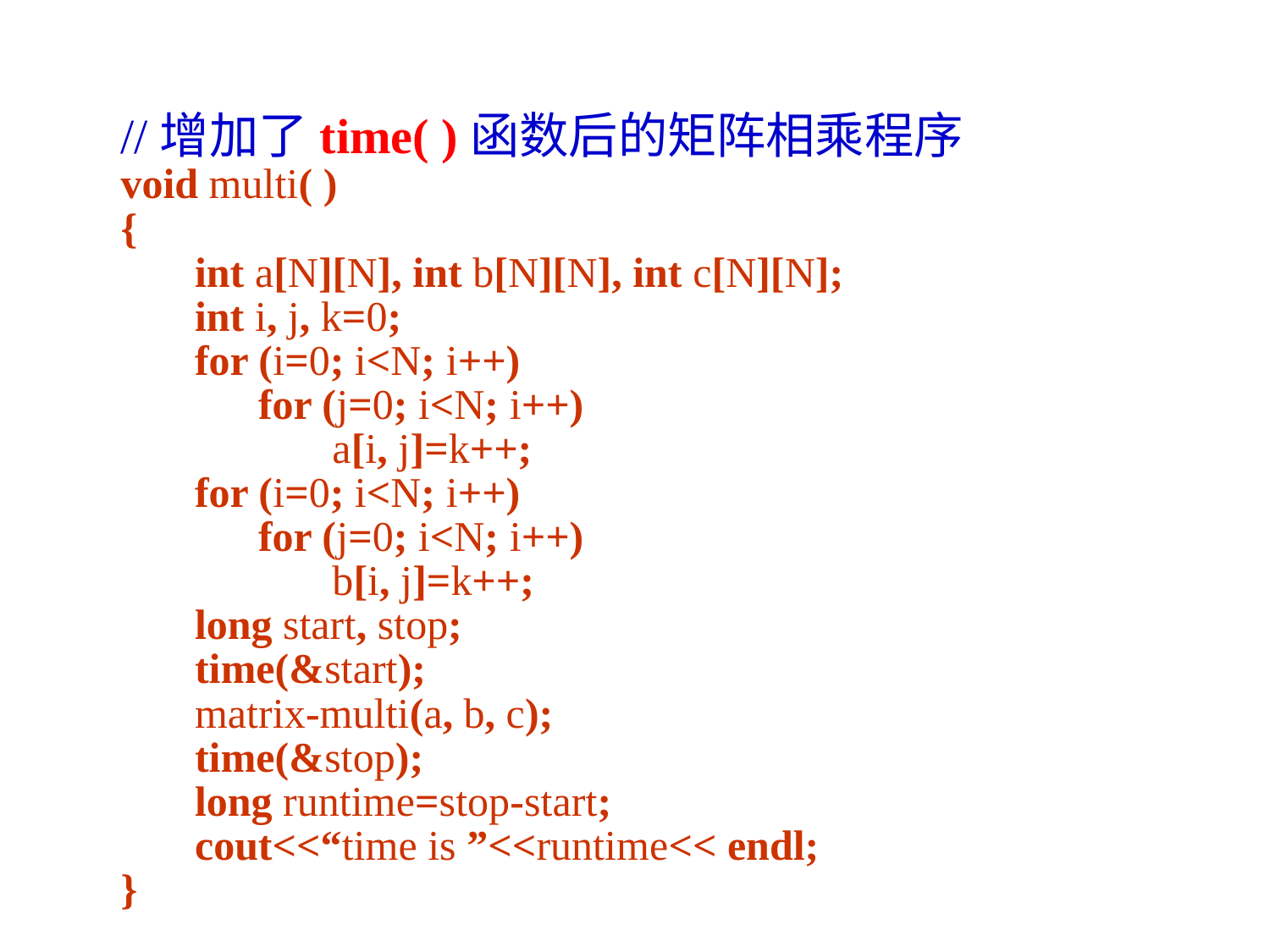

//增加了time( )函数后的矩阵相乘程序
void multi( )
{
       int a[N][N], int b[N][N], int c[N][N];
       int i, j, k=0;
       for (i=0; i<N; i++)
             for (j=0; i<N; i++)
	        a[i, j]=k++;
       for (i=0; i<N; i++)
	 for (j=0; i<N; i++)
	        b[i, j]=k++;
       long start, stop;
       time(&start);
       matrix-multi(a, b, c);
       time(&stop);
       long runtime=stop-start;
       cout<<“time is ”<<runtime<< endl;
}
71